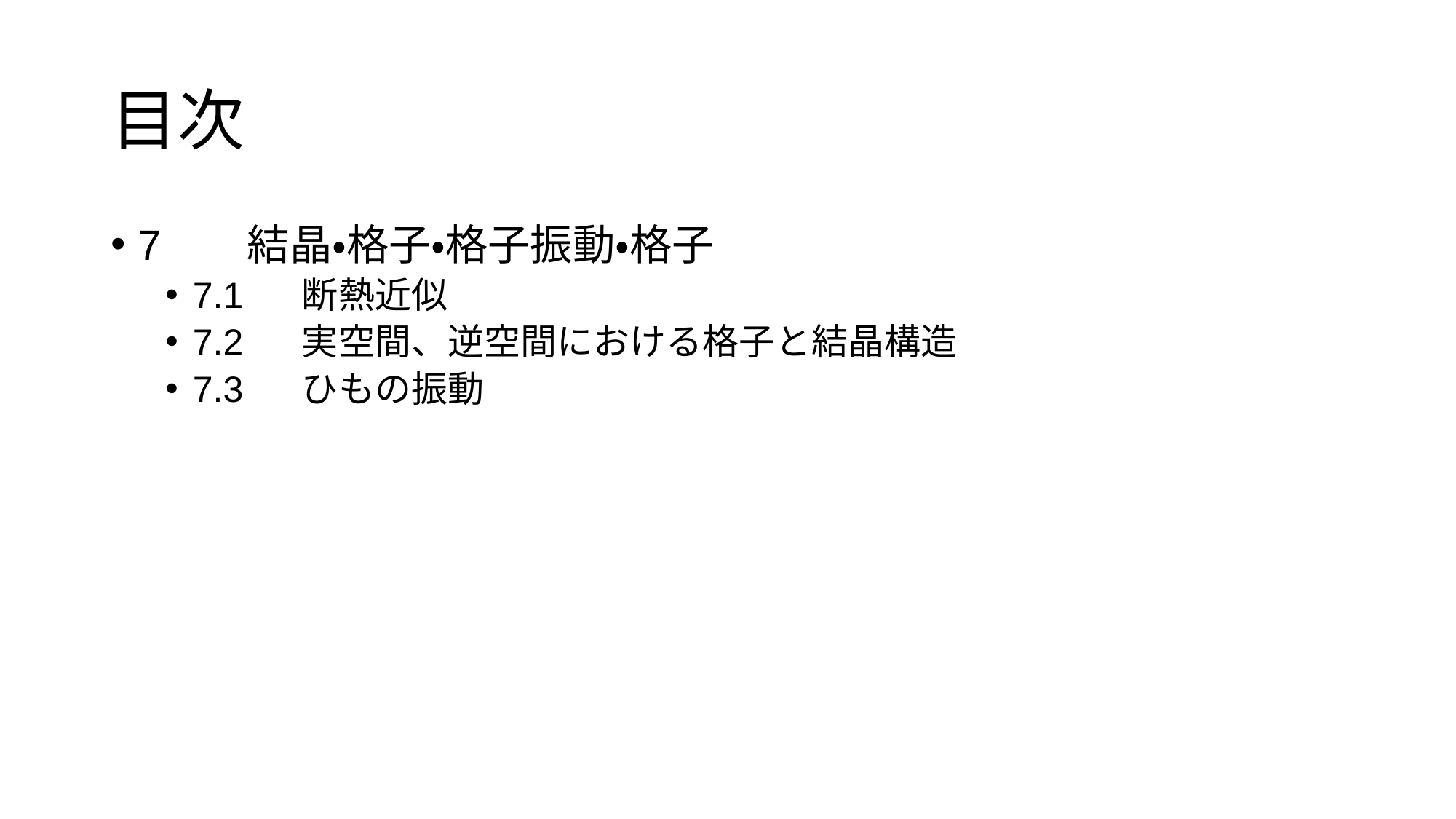

# 目次
7	結晶・格子・格子振動・格子
7.1	断熱近似
7.2	実空間、逆空間における格子と結晶構造
7.3	ひもの振動